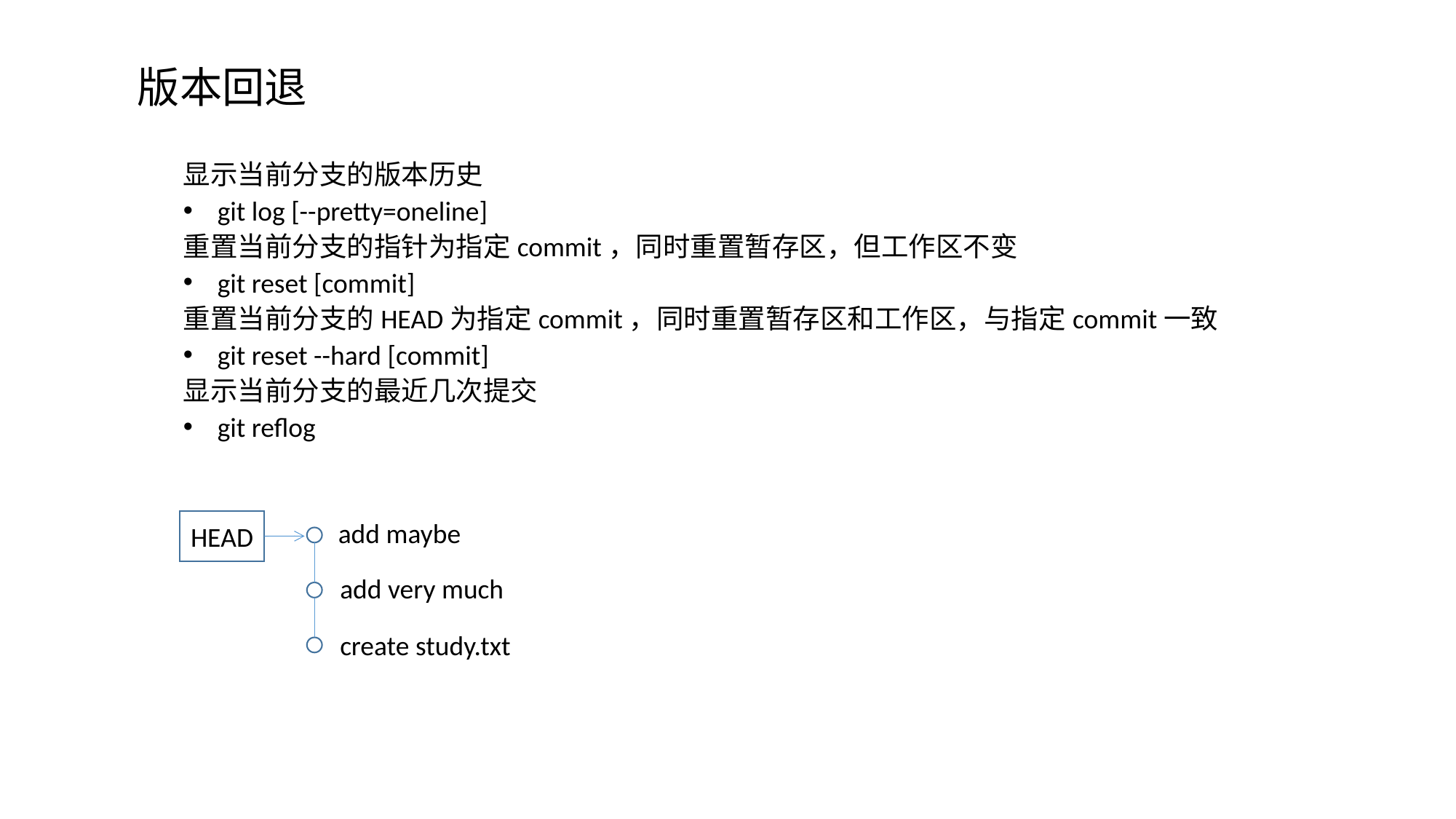

版本回退
显示当前分支的版本历史
git log [--pretty=oneline]
重置当前分支的指针为指定commit，同时重置暂存区，但工作区不变
git reset [commit]
重置当前分支的HEAD为指定commit，同时重置暂存区和工作区，与指定commit一致
git reset --hard [commit]
显示当前分支的最近几次提交
git reflog

HEAD
add maybe

add very much

create study.txt